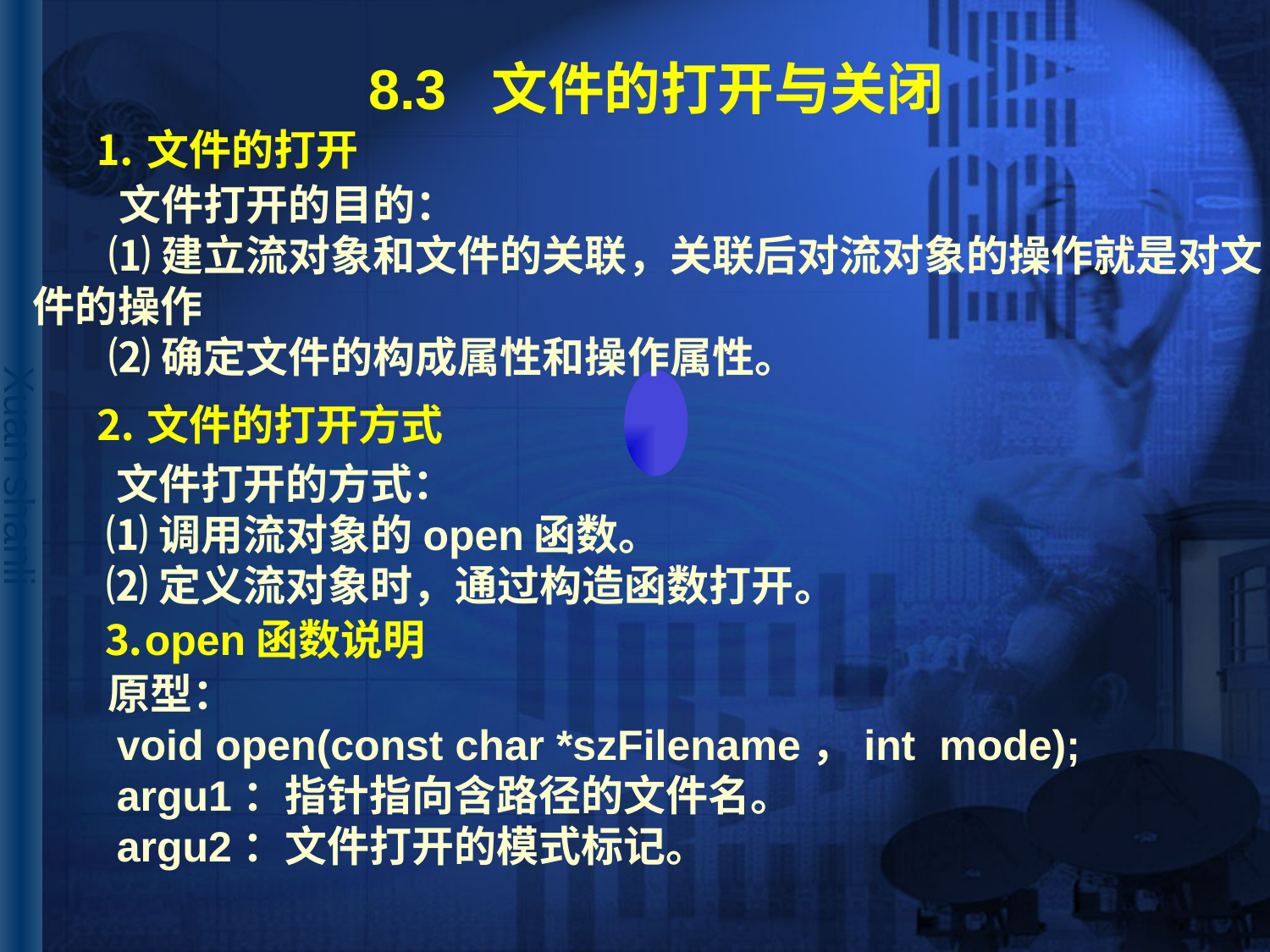

# 8.3  文件的打开与关闭
       ⒈文件的打开
        文件打开的目的：
        ⑴建立流对象和文件的关联，关联后对流对象的操作就是对文
件的操作
        ⑵确定文件的构成属性和操作属性。
       ⒉文件的打开方式
        文件打开的方式：
        ⑴调用流对象的open函数。
        ⑵定义流对象时，通过构造函数打开。
       ⒊open函数说明
        原型：
        void open(const char *szFilename，int  mode);
        argu1：指针指向含路径的文件名。
        argu2：文件打开的模式标记。